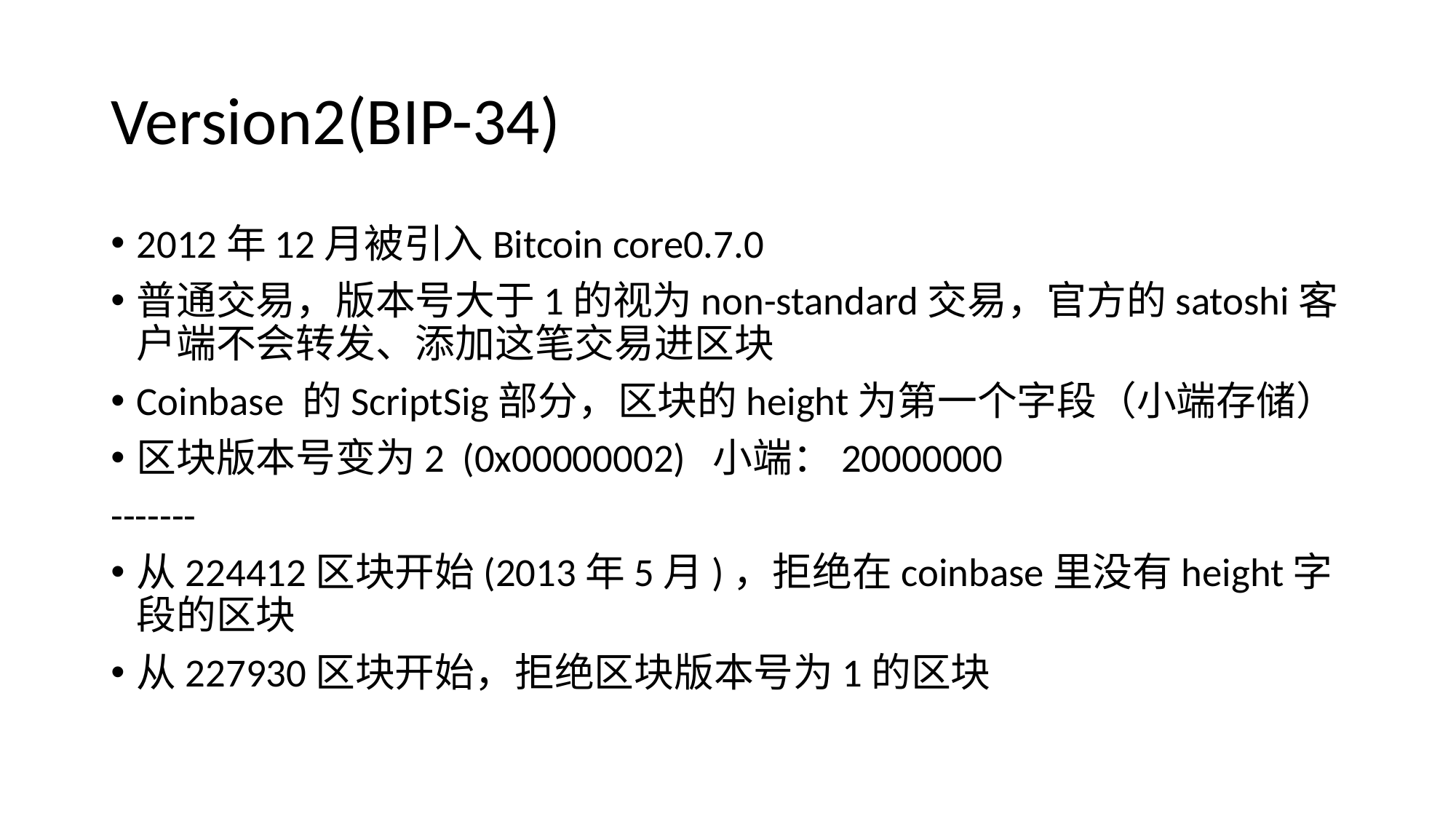

# Version2(BIP-34)
2012年12月被引入Bitcoin core0.7.0
普通交易，版本号大于1的视为non-standard交易，官方的satoshi客户端不会转发、添加这笔交易进区块
Coinbase 的ScriptSig部分，区块的height为第一个字段（小端存储）
区块版本号变为2  (0x00000002)  小端：20000000
-------
从224412区块开始(2013年5月)，拒绝在coinbase里没有height字段的区块
从227930区块开始，拒绝区块版本号为1的区块